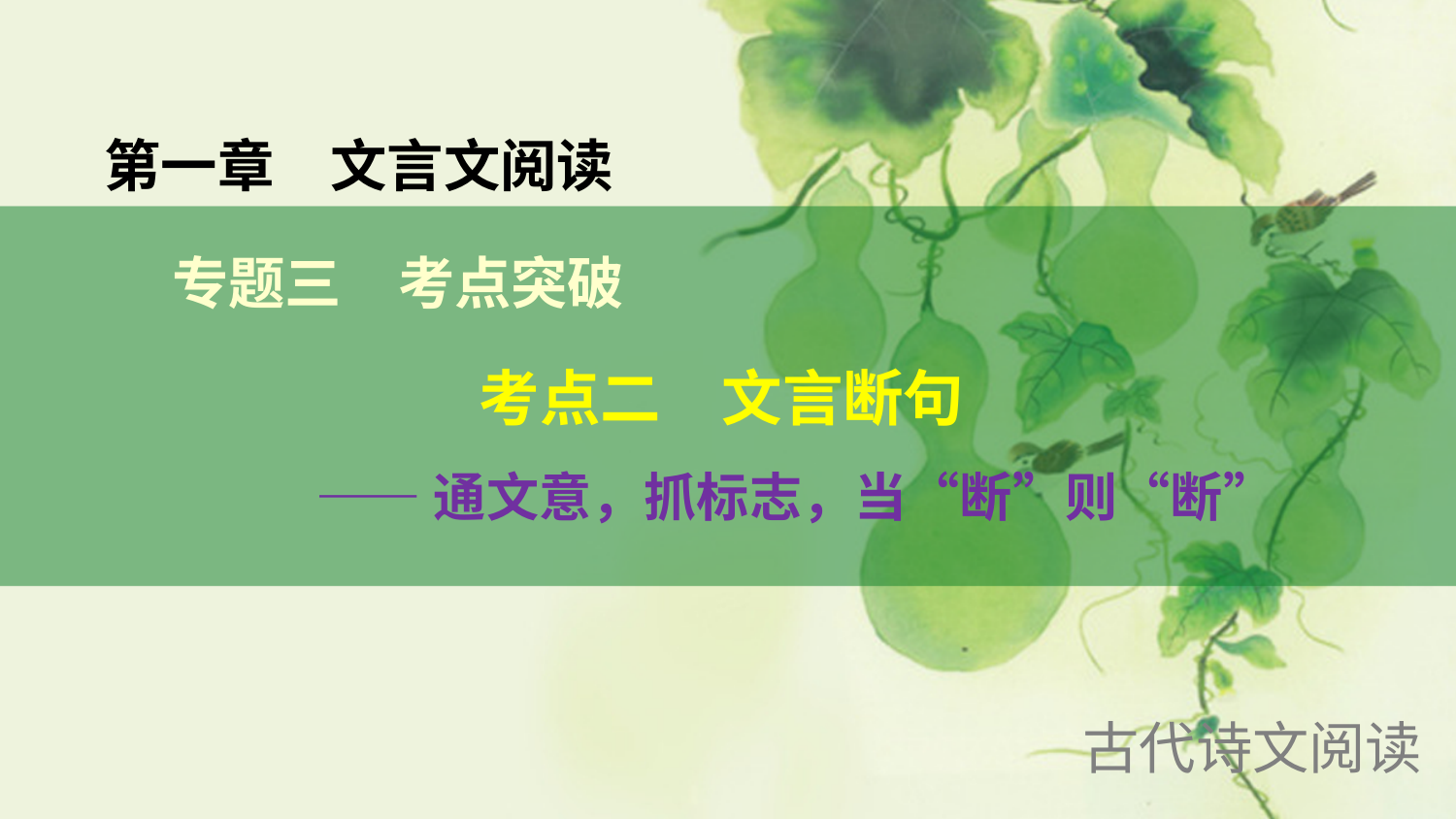

第一章　文言文阅读
专题三　考点突破
考点二　文言断句
——通文意，抓标志，当“断”则“断”
古代诗文阅读